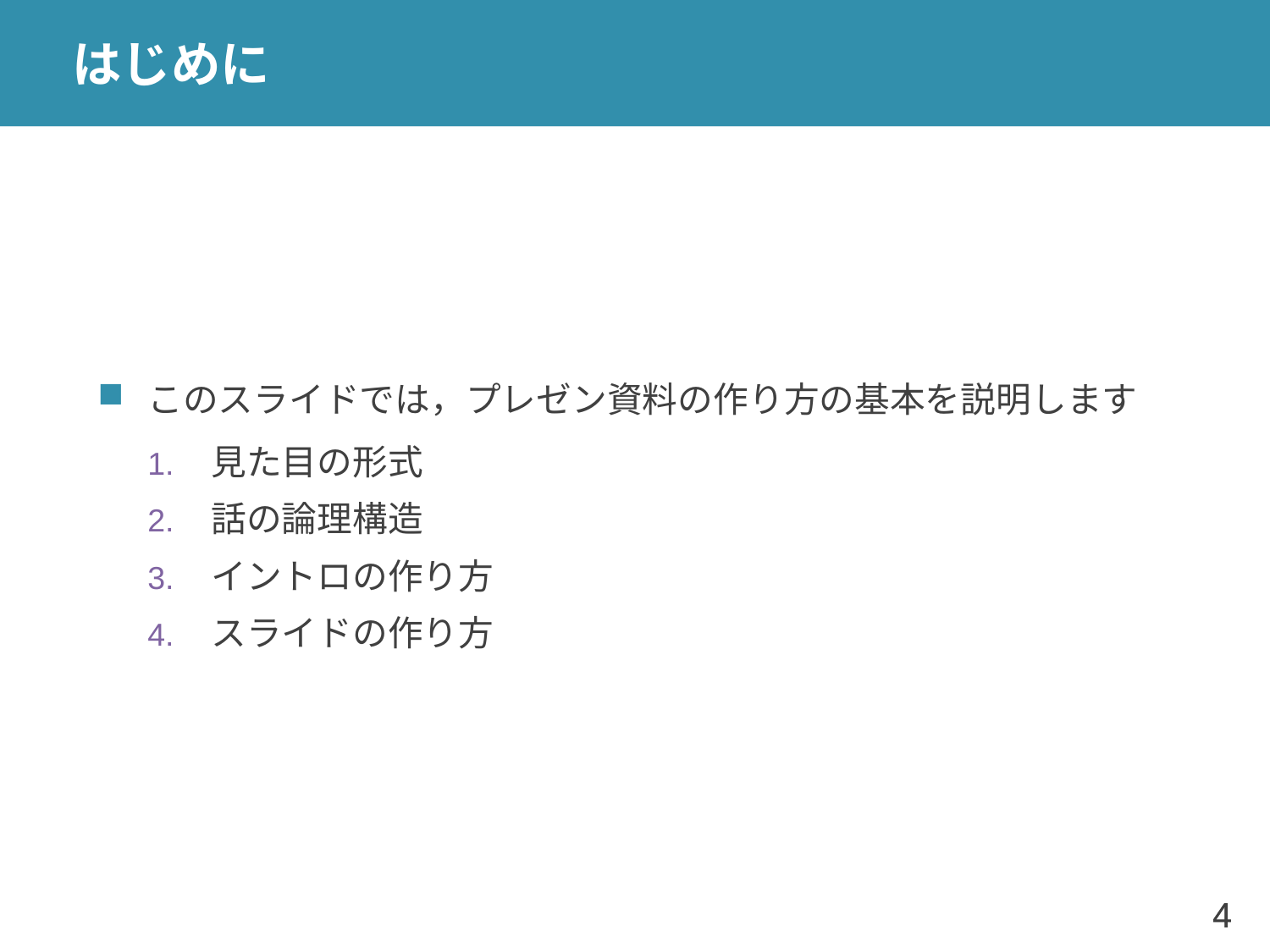

# はじめに
このスライドでは，プレゼン資料の作り方の基本を説明します
見た目の形式
話の論理構造
イントロの作り方
スライドの作り方